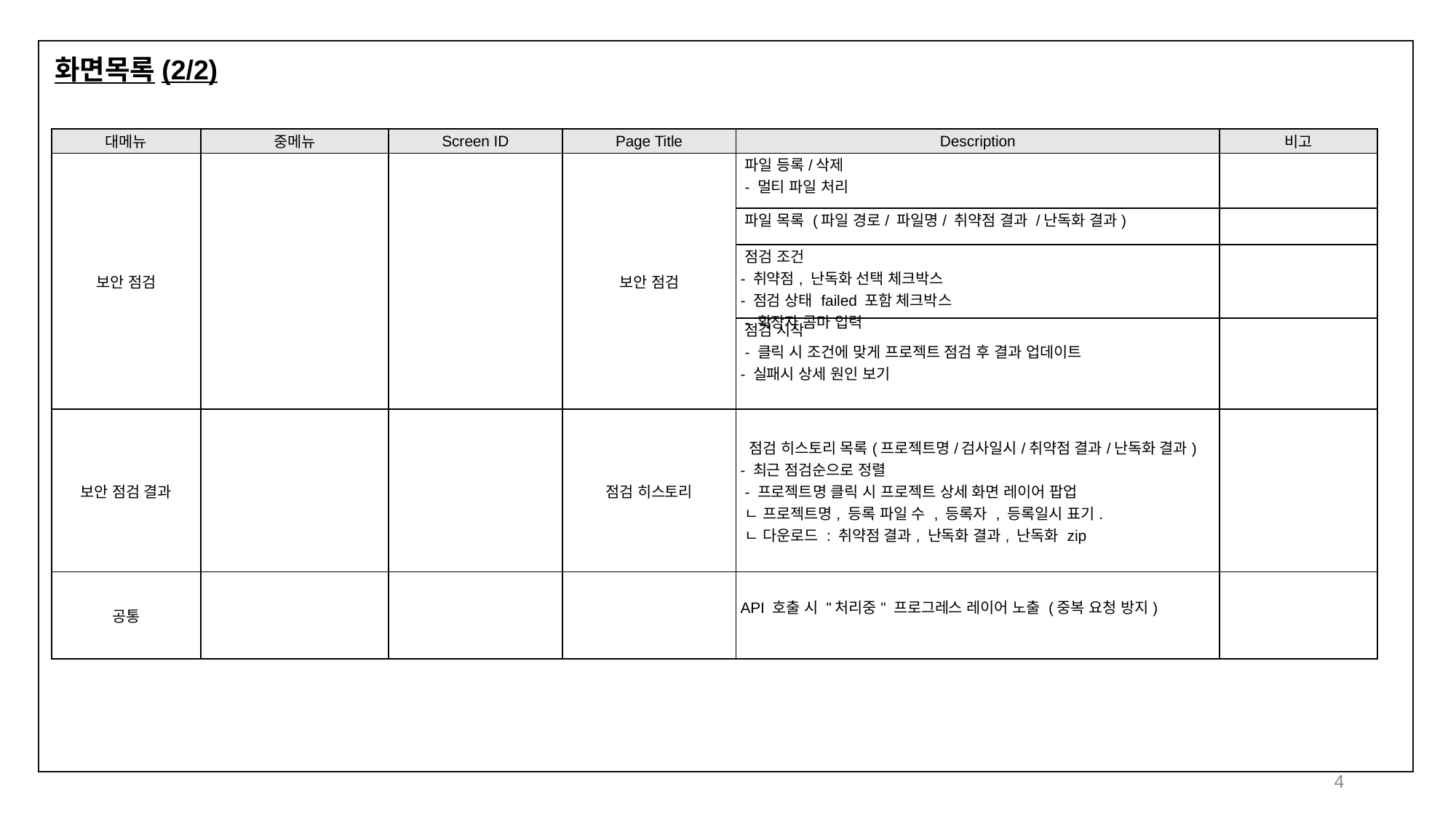

화면목록(2/2)
| 대메뉴 | 중메뉴 | Screen ID | Page Title | Description | 비고 |
| --- | --- | --- | --- | --- | --- |
| 보안 점검 |  |  | 보안 점검 | 파일 등록/삭제 - 멀티 파일 처리 |  |
|  |  |  |  | 파일 목록 (파일 경로/ 파일명/ 취약점 결과 /난독화 결과) |  |
|  |  |  |  | 점검 조건 - 취약점, 난독화 선택 체크박스 - 점검 상태 failed 포함 체크박스 - 확장자 콤마 입력 |  |
|  |  |  |  | 점검 시작 - 클릭 시 조건에 맞게 프로젝트 점검 후 결과 업데이트 - 실패시 상세 원인 보기 |  |
| 보안 점검 결과 |  |  | 점검 히스토리 | 점검 히스토리 목록(프로젝트명/검사일시/취약점 결과/난독화 결과) - 최근 점검순으로 정렬 - 프로젝트명 클릭 시 프로젝트 상세 화면 레이어 팝업 ㄴ 프로젝트명, 등록 파일 수 , 등록자 , 등록일시 표기. ㄴ 다운로드 : 취약점 결과, 난독화 결과, 난독화 zip |  |
| 공통 |  |  |  | API 호출 시 "처리중" 프로그레스 레이어 노출 (중복 요청 방지) |  |
4